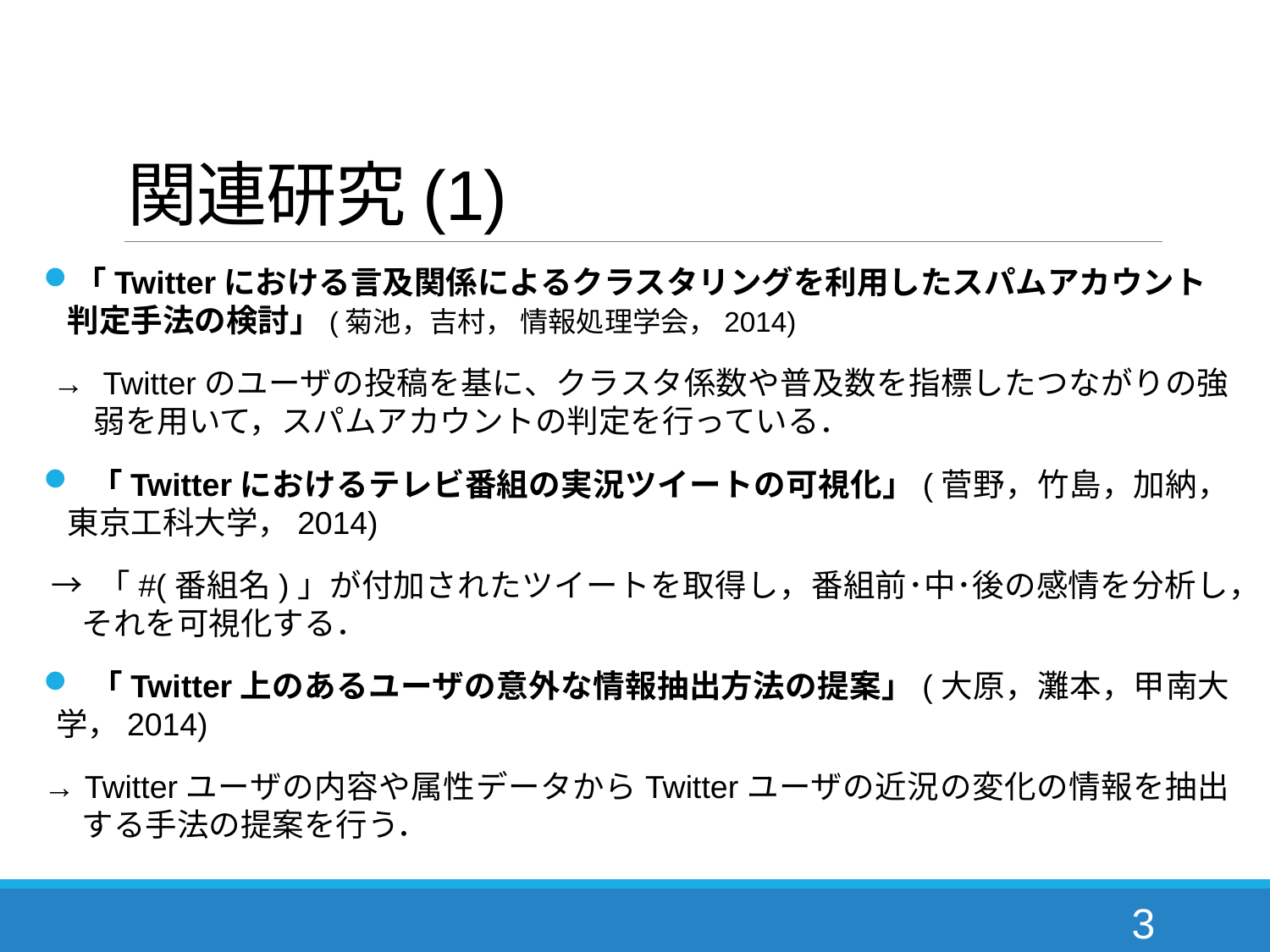

# 関連研究(1)
「Twitterにおける言及関係によるクラスタリングを利用したスパムアカウント判定手法の検討」(菊池，吉村， 情報処理学会，2014)
 →  Twitterのユーザの投稿を基に、クラスタ係数や普及数を指標したつながりの強弱を用いて，スパムアカウントの判定を行っている．
 「Twitterにおけるテレビ番組の実況ツイートの可視化」(菅野，竹島，加納， 東京工科大学，2014)
 → 「#(番組名)」が付加されたツイートを取得し，番組前･中･後の感情を分析し，それを可視化する．
 「Twitter上のあるユーザの意外な情報抽出方法の提案」(大原，灘本，甲南大学，2014)
→ Twitterユーザの内容や属性データからTwitterユーザの近況の変化の情報を抽出する手法の提案を行う．

3